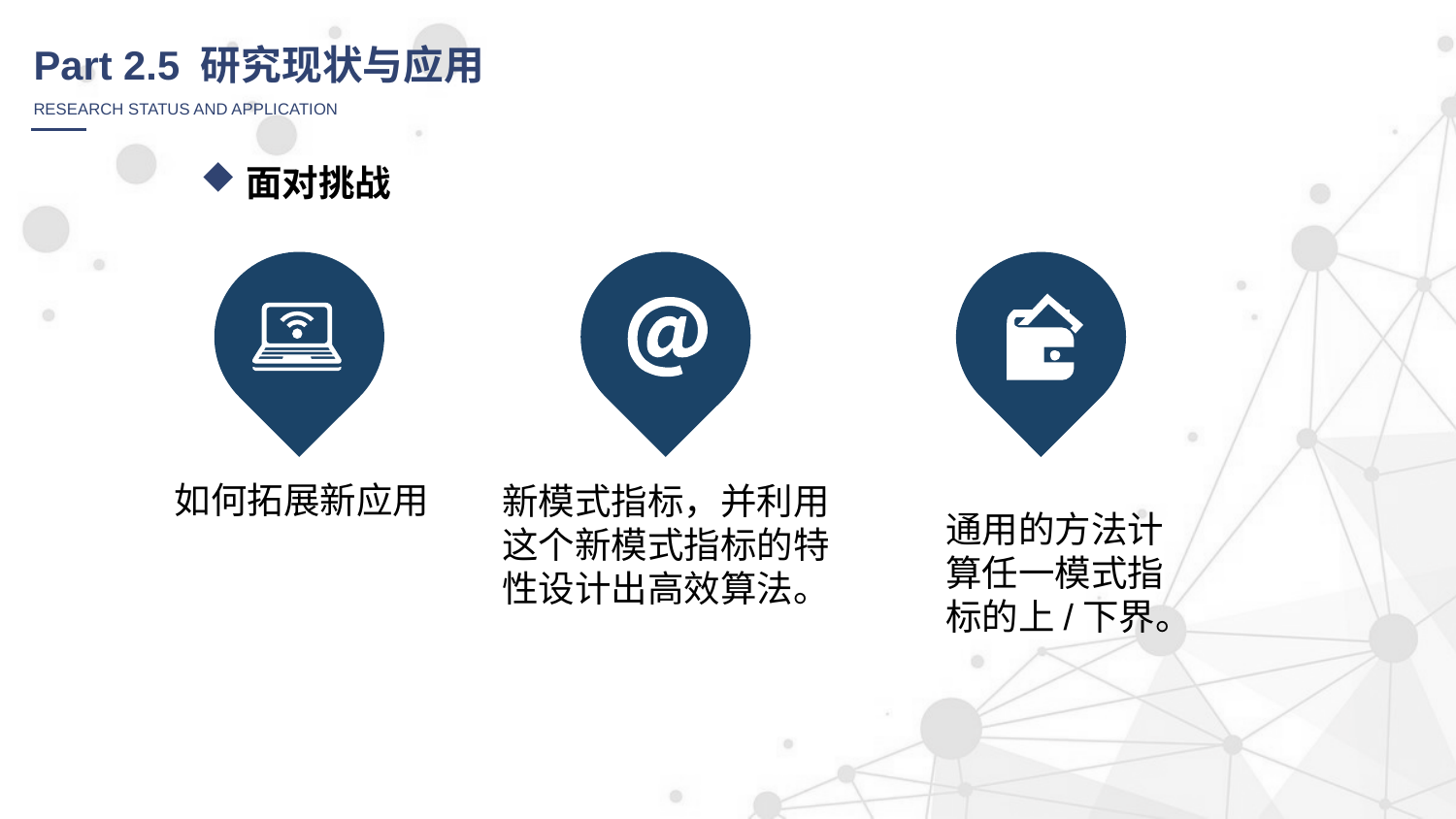

Part 2.5 研究现状与应用
RESEARCH STATUS AND APPLICATION
面对挑战

如何拓展新应用
新模式指标，并利用这个新模式指标的特性设计出高效算法。
通用的方法计算任一模式指标的上/下界。